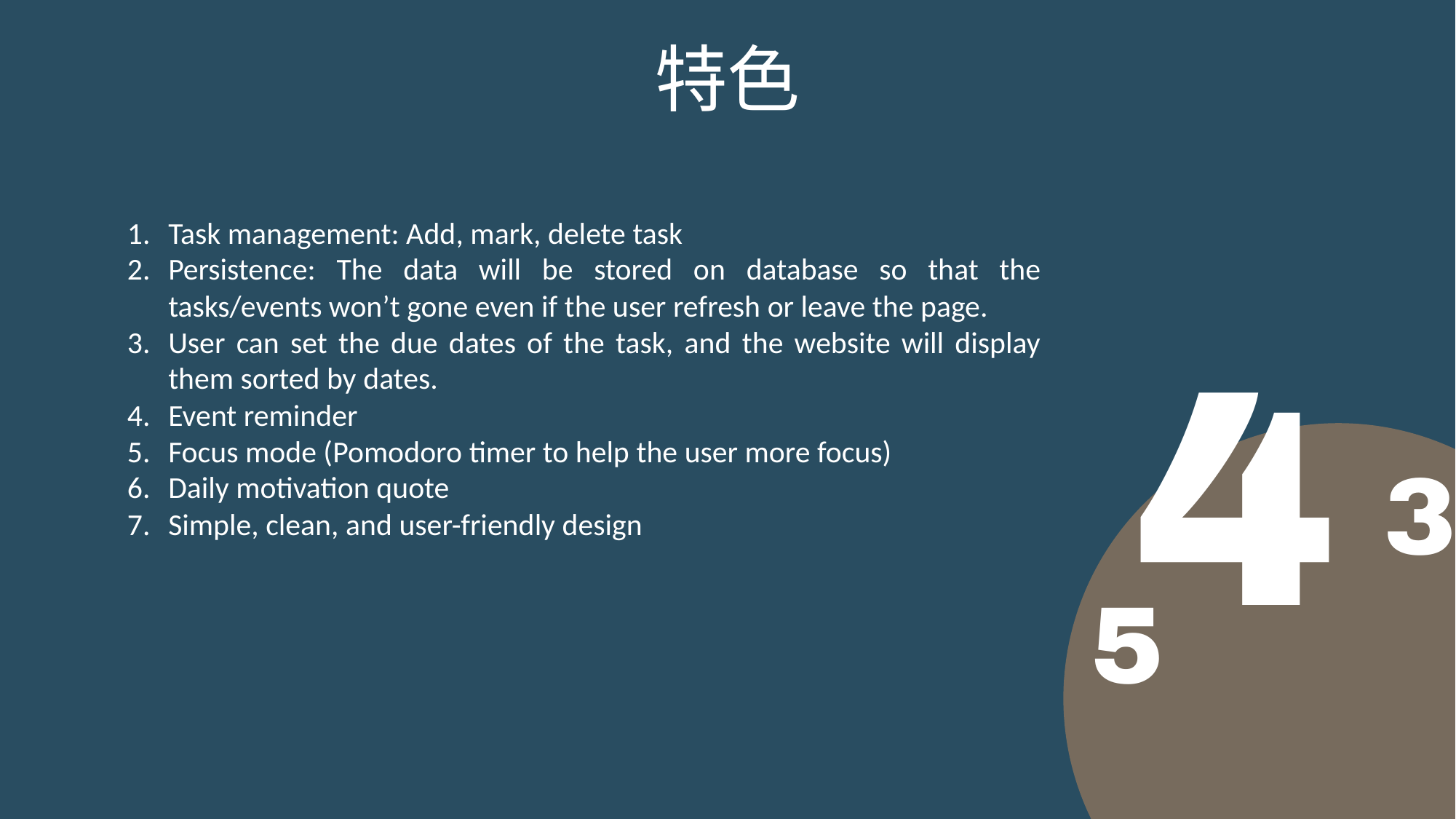

網站架構
分工
網站作品動機
使用之技術

特色
Task management: Add, mark, delete task
Persistence: The data will be stored on database so that the tasks/events won’t gone even if the user refresh or leave the page.
User can set the due dates of the task, and the website will display them sorted by dates.
Event reminder
Focus mode (Pomodoro timer to help the user more focus)
Daily motivation quote
Simple, clean, and user-friendly design
4

3
2
5
1